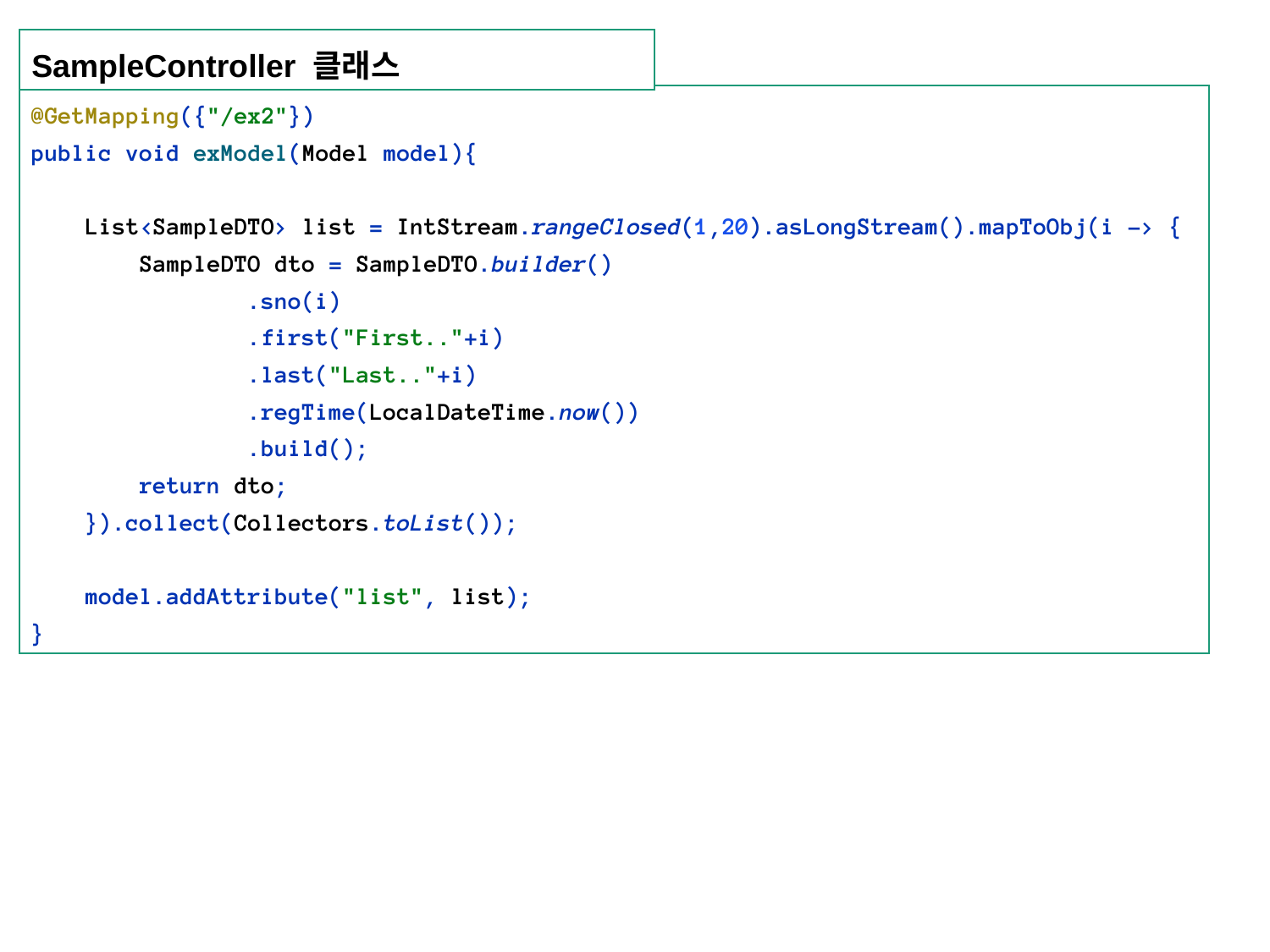

SampleController 클래스
@GetMapping({"/ex2"})
public void exModel(Model model){
    List<SampleDTO> list = IntStream.rangeClosed(1,20).asLongStream().mapToObj(i -> {
        SampleDTO dto = SampleDTO.builder()
                .sno(i)
                .first("First.."+i)
                .last("Last.."+i)
                .regTime(LocalDateTime.now())
                .build();
        return dto;
    }).collect(Collectors.toList());
    model.addAttribute("list", list);
}